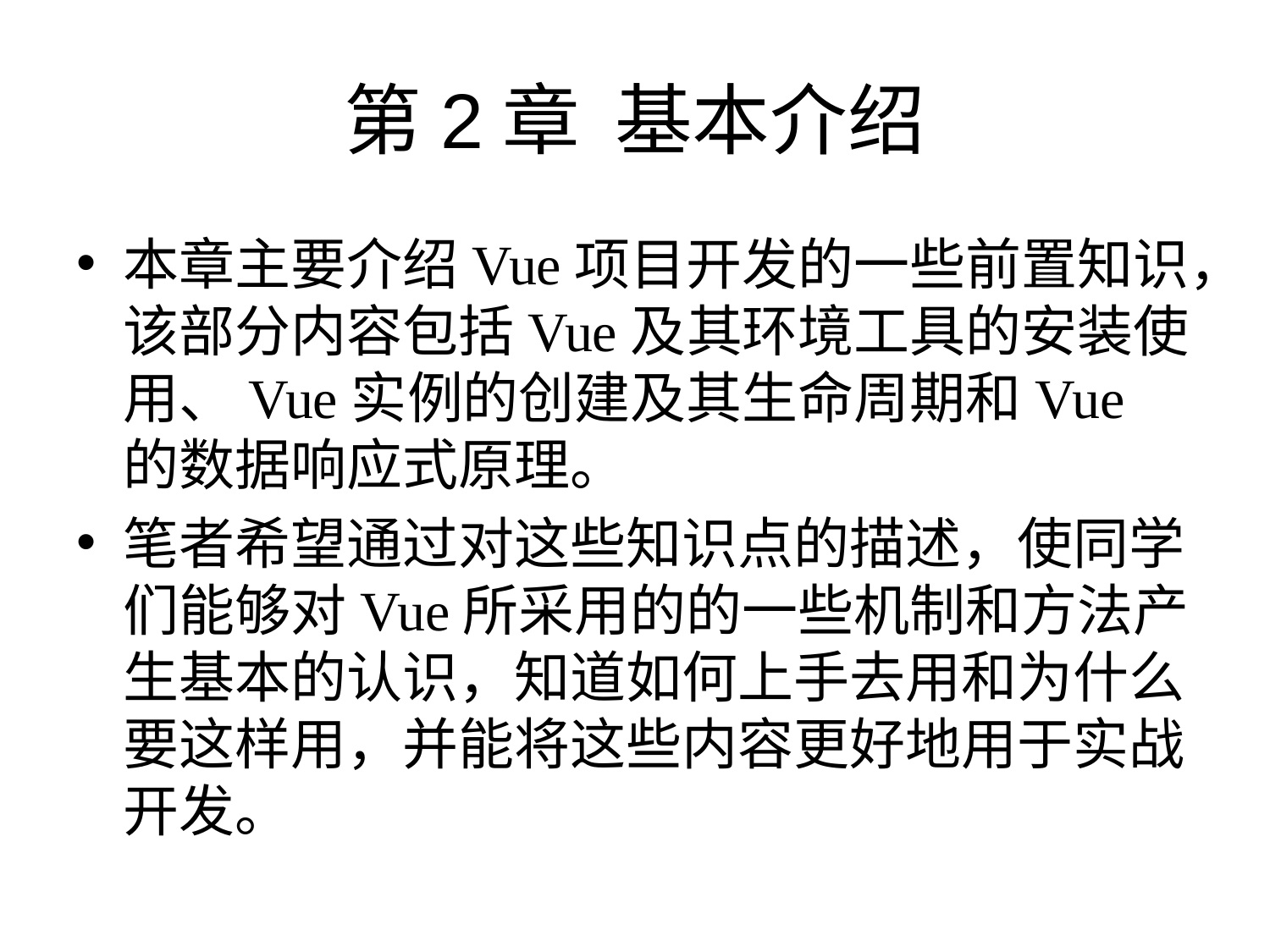

# 第2章  基本介绍
本章主要介绍Vue项目开发的一些前置知识，该部分内容包括Vue及其环境工具的安装使用、Vue实例的创建及其生命周期和Vue的数据响应式原理。
笔者希望通过对这些知识点的描述，使同学们能够对Vue所采用的的一些机制和方法产生基本的认识，知道如何上手去用和为什么要这样用，并能将这些内容更好地用于实战开发。